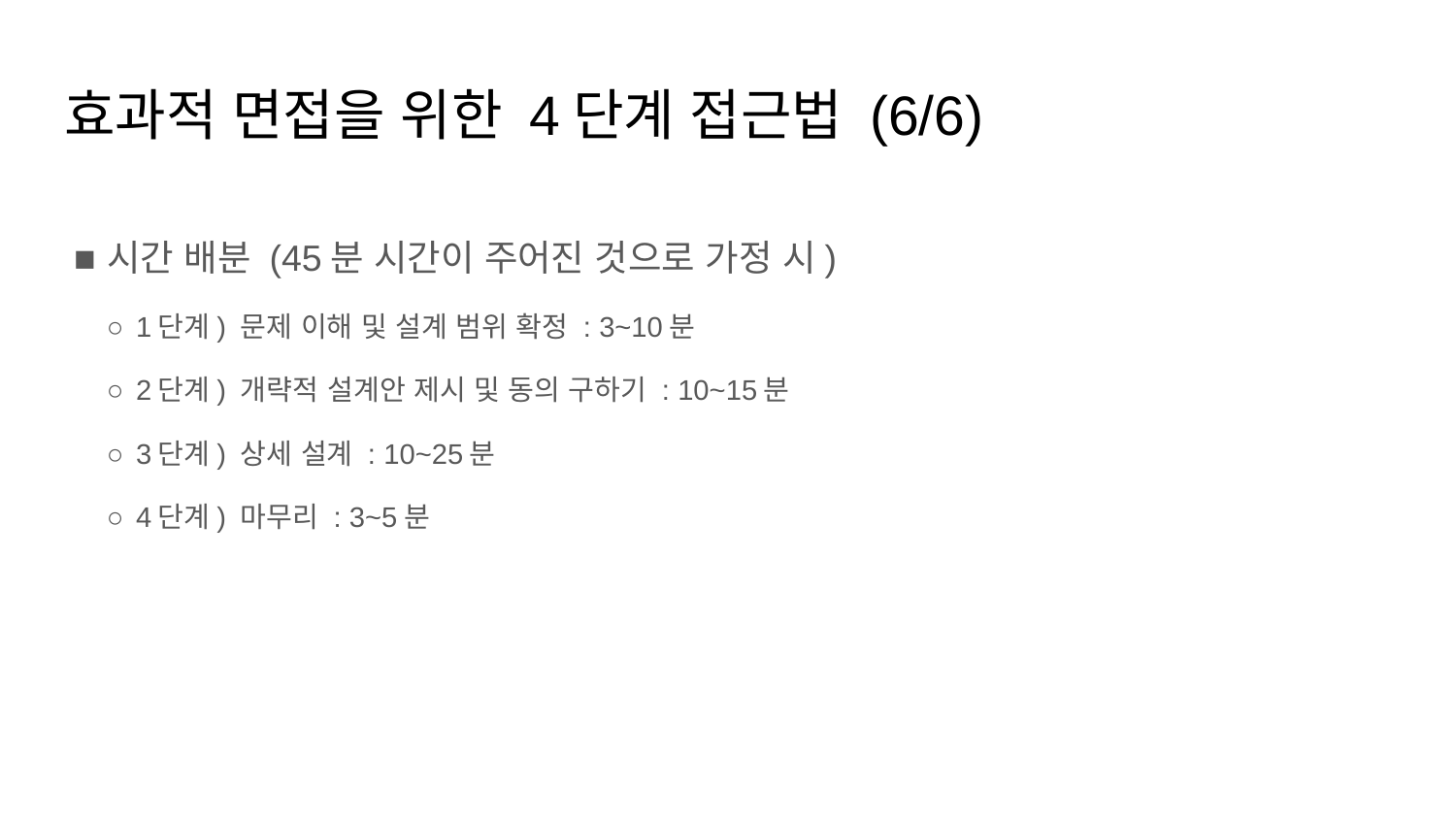

# 효과적 면접을 위한 4단계 접근법 (6/6)
시간 배분 (45분 시간이 주어진 것으로 가정 시)
1단계) 문제 이해 및 설계 범위 확정 : 3~10분
2단계) 개략적 설계안 제시 및 동의 구하기 : 10~15분
3단계) 상세 설계 : 10~25분
4단계) 마무리 : 3~5분